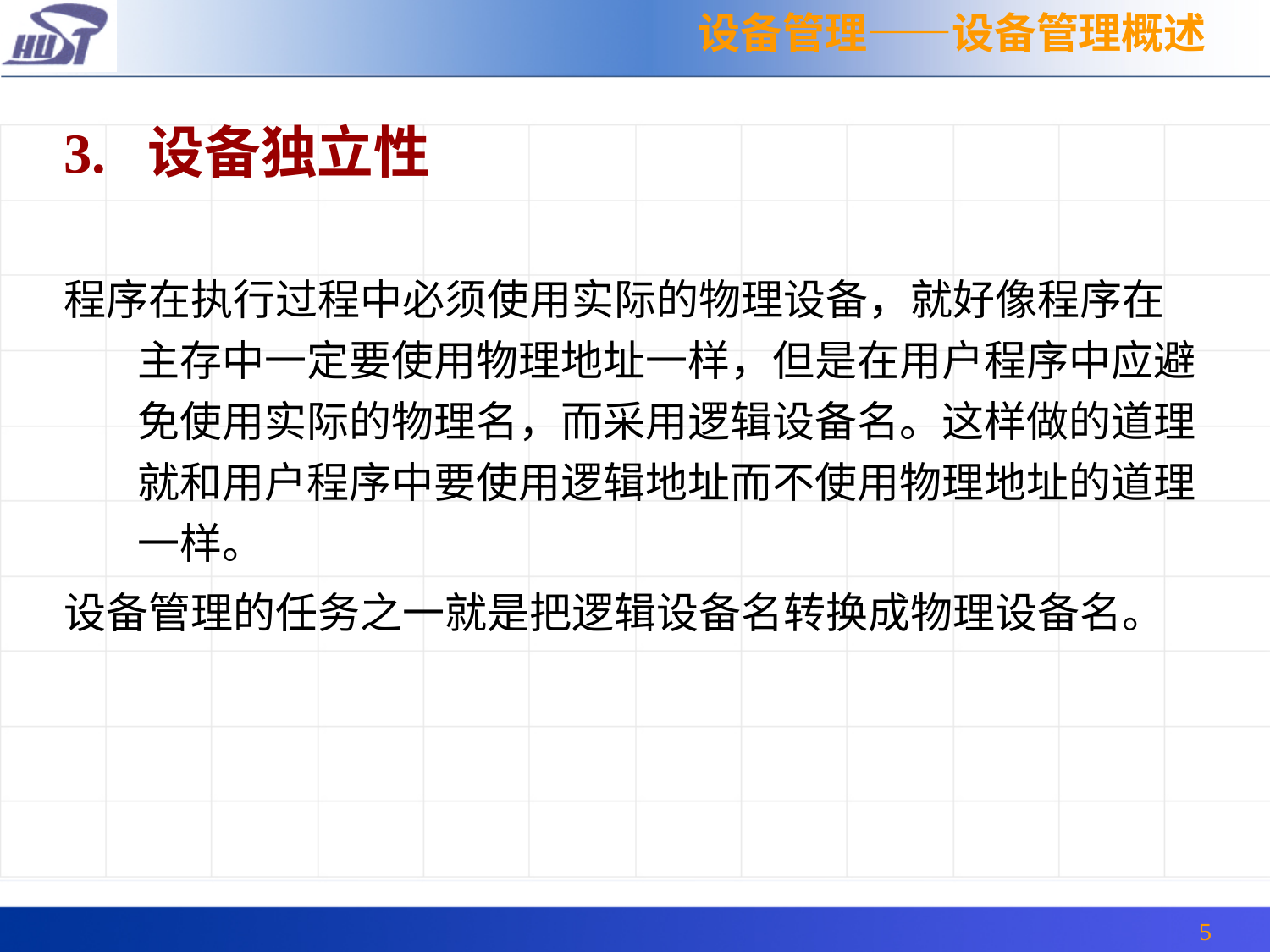

设备管理——设备管理概述
3.  设备独立性

程序在执行过程中必须使用实际的物理设备，就好像程序在主存中一定要使用物理地址一样，但是在用户程序中应避免使用实际的物理名，而采用逻辑设备名。这样做的道理就和用户程序中要使用逻辑地址而不使用物理地址的道理一样。
设备管理的任务之一就是把逻辑设备名转换成物理设备名。

5